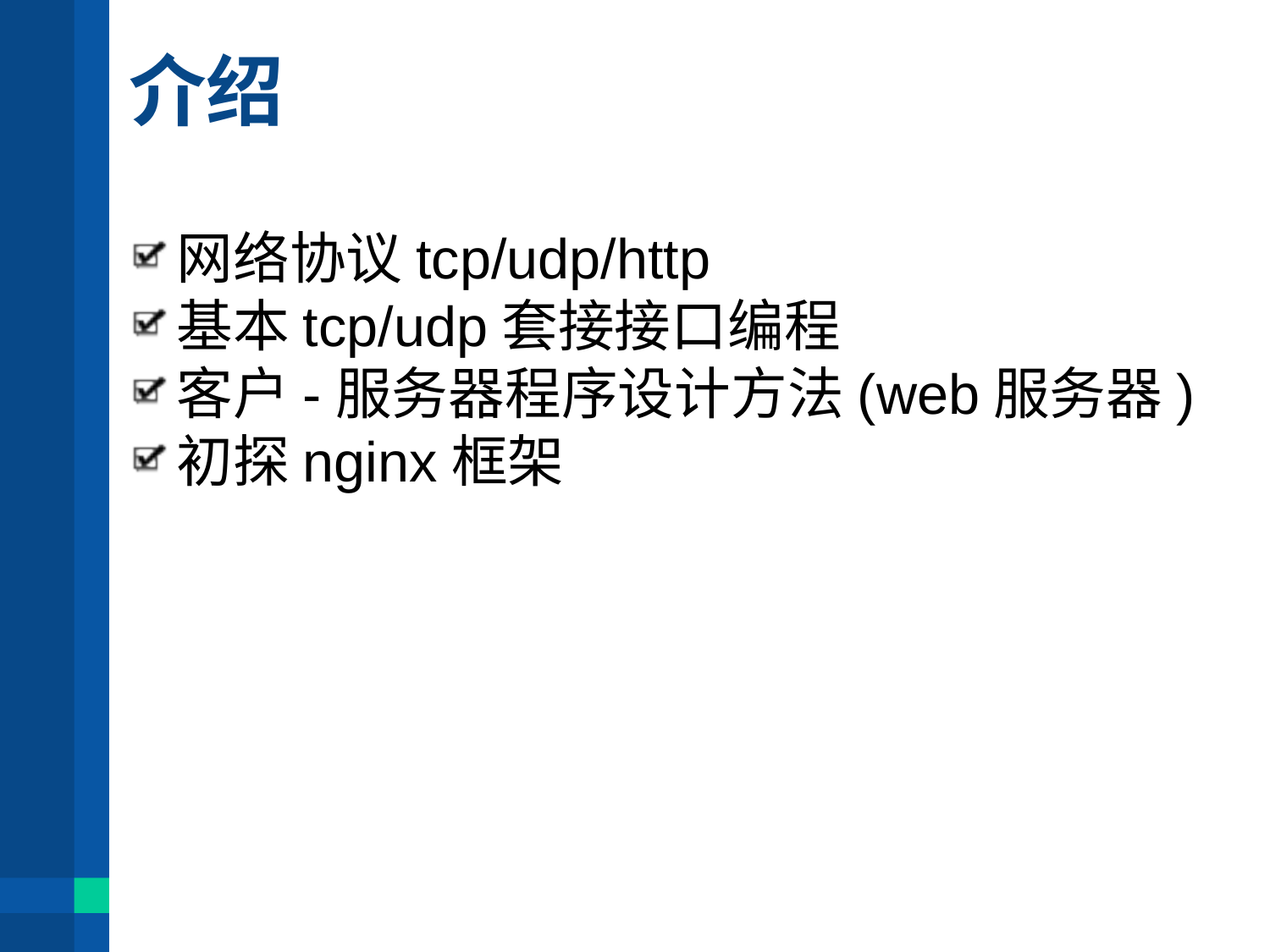

# 介绍
网络协议tcp/udp/http
基本tcp/udp套接接口编程
客户-服务器程序设计方法(web服务器)
初探nginx框架